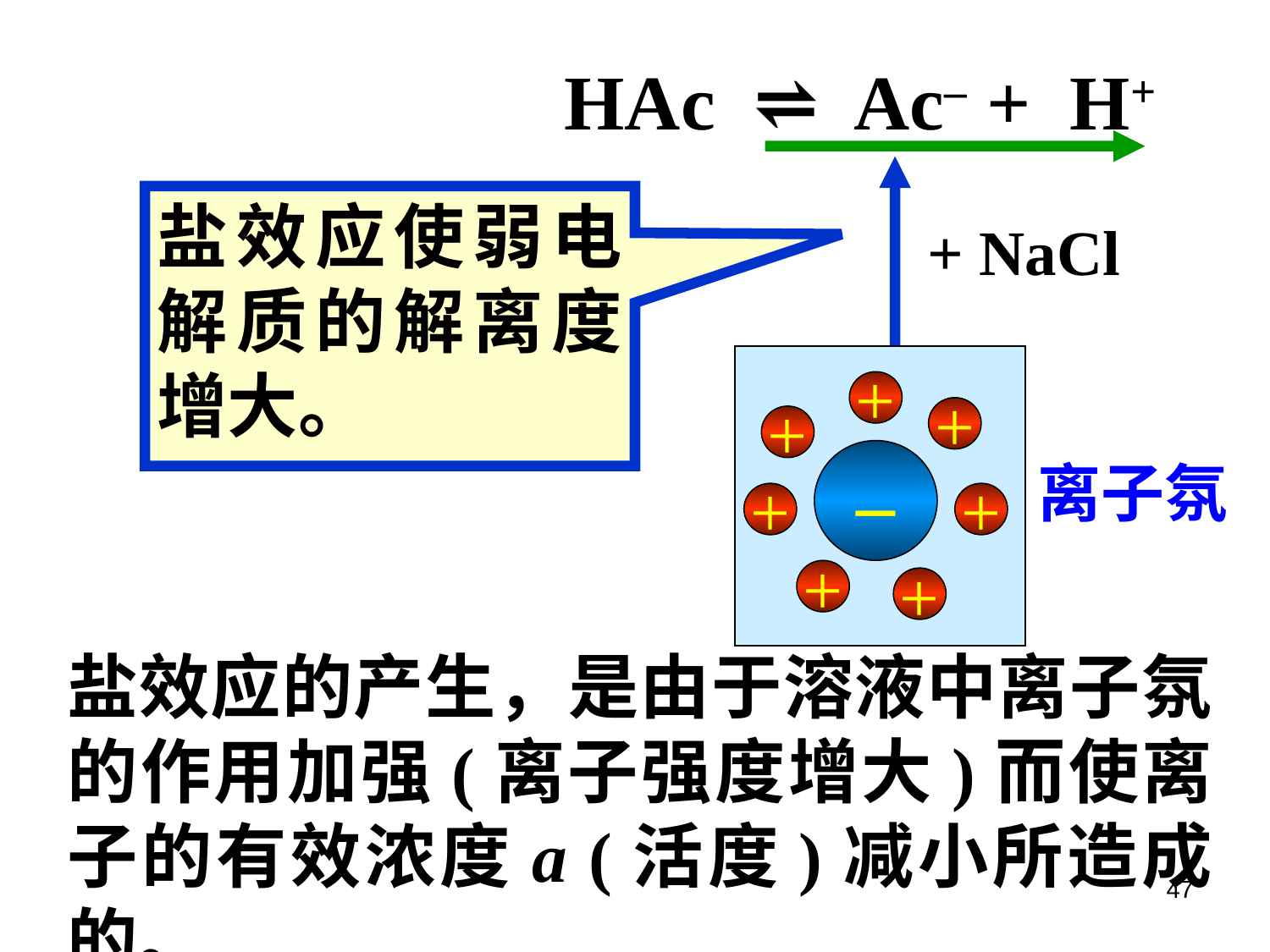

HAc  ⇌  Ac– +  H+

+ NaCl
盐效应使弱电解质的解离度增大。

+
+
+
–
+
+
+
+
离子氛
盐效应的产生，是由于溶液中离子氛的作用加强(离子强度增大)而使离子的有效浓度a (活度)减小所造成的。
47